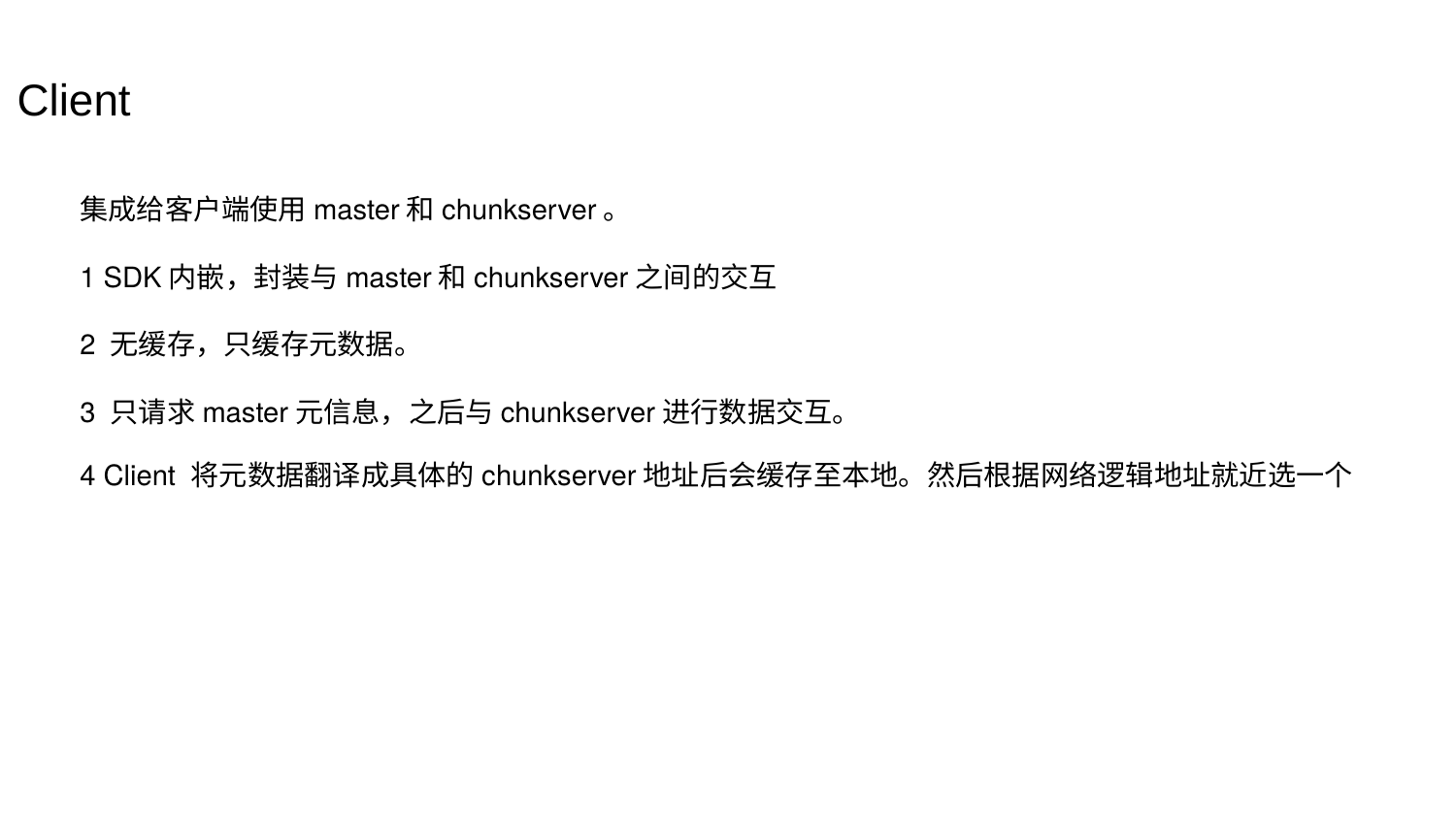

# Client
集成给客户端使用master和chunkserver。

1 SDK内嵌，封装与master和chunkserver之间的交互

2 无缓存，只缓存元数据。

3 只请求master元信息，之后与chunkserver进行数据交互。

4 Client 将元数据翻译成具体的chunkserver地址后会缓存至本地。然后根据网络逻辑地址就近选一个